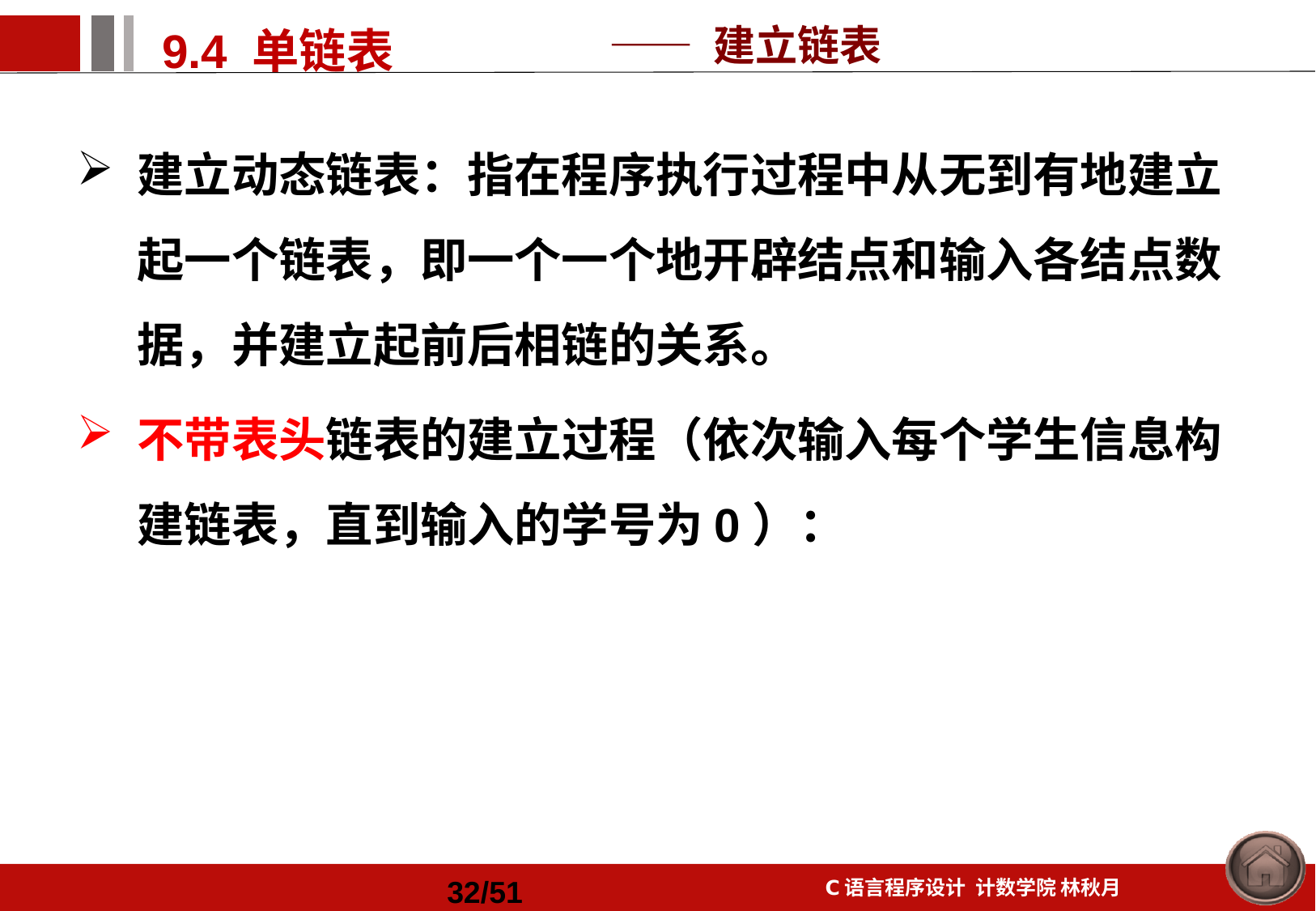

—— 建立链表
建立动态链表：指在程序执行过程中从无到有地建立起一个链表，即一个一个地开辟结点和输入各结点数据，并建立起前后相链的关系。
不带表头链表的建立过程（依次输入每个学生信息构建链表，直到输入的学号为0）：